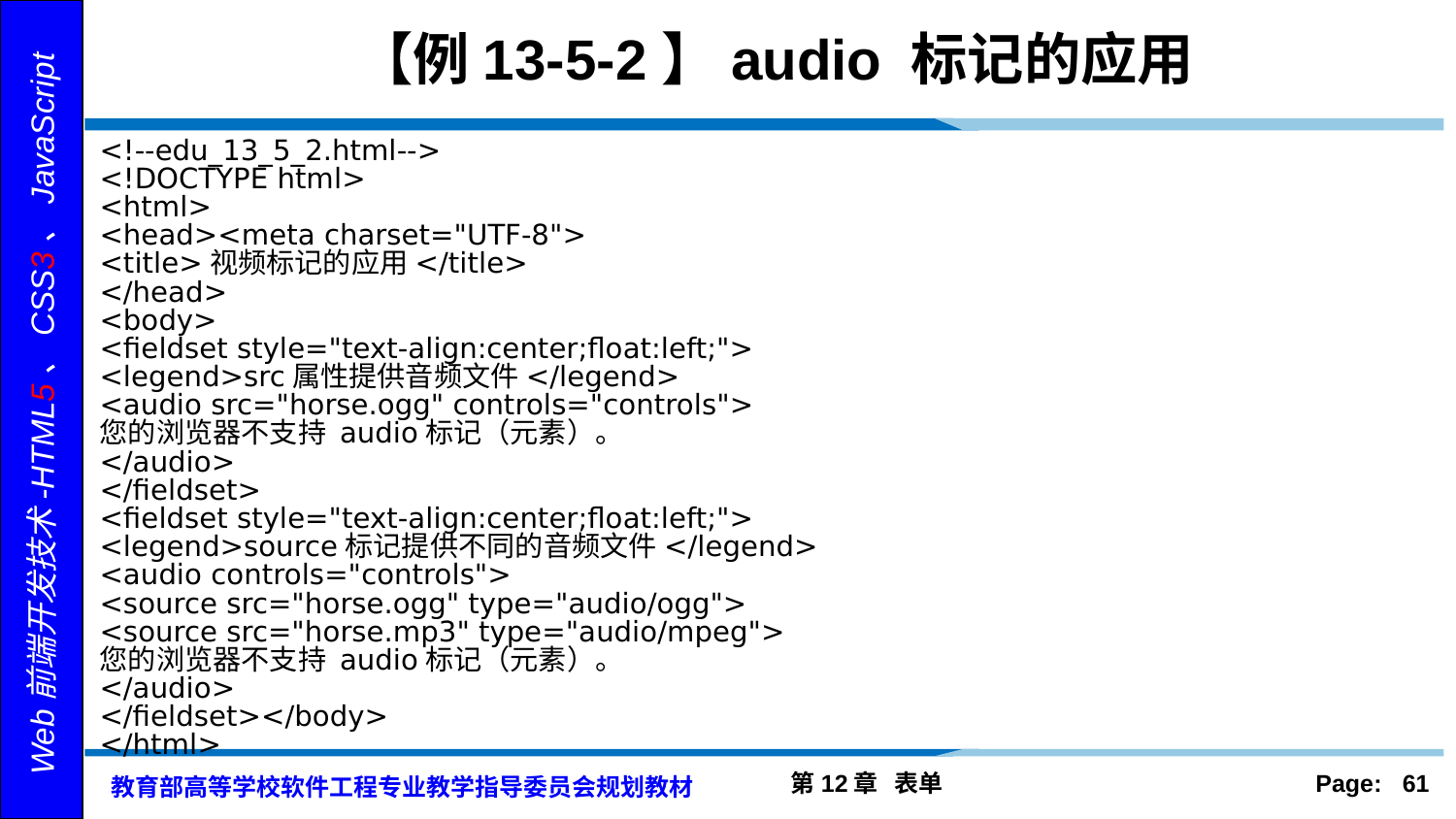

# 【例13-5-2】audio 标记的应用
<!--edu_13_5_2.html-->
<!DOCTYPE html>
<html>
<head><meta charset="UTF-8">
<title>视频标记的应用</title>
</head>
<body>
<fieldset style="text-align:center;float:left;">
<legend>src属性提供音频文件</legend>
<audio src="horse.ogg" controls="controls">
您的浏览器不支持 audio标记（元素）。
</audio>
</fieldset>
<fieldset style="text-align:center;float:left;">
<legend>source标记提供不同的音频文件</legend>
<audio controls="controls">
<source src="horse.ogg" type="audio/ogg">
<source src="horse.mp3" type="audio/mpeg">
您的浏览器不支持 audio标记（元素）。
</audio>
</fieldset></body>
</html>